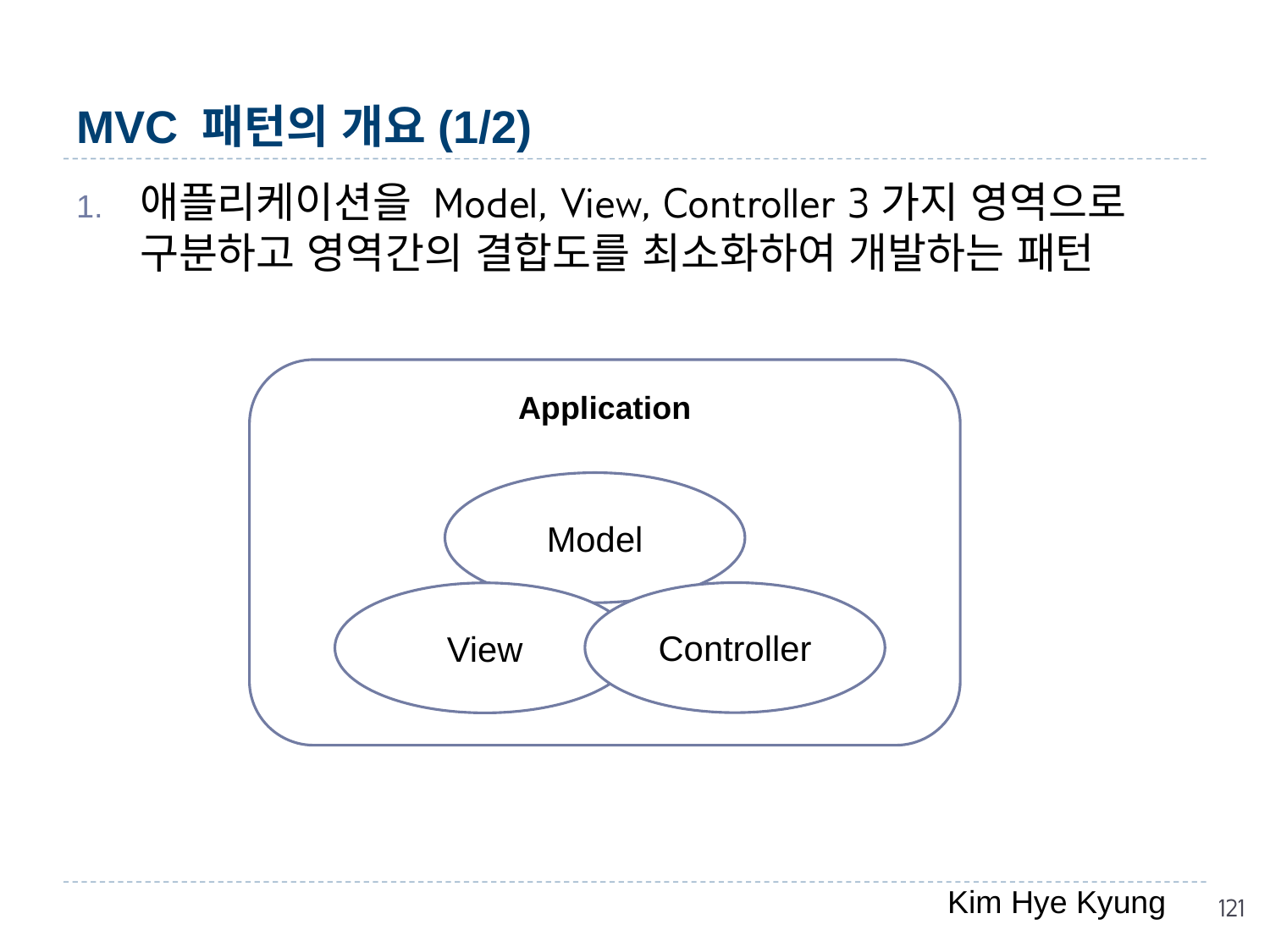

# MVC 패턴의 개요(1/2)
애플리케이션을 Model, View, Controller 3가지 영역으로 구분하고 영역간의 결합도를 최소화하여 개발하는 패턴
Application

Model
Controller
View
121